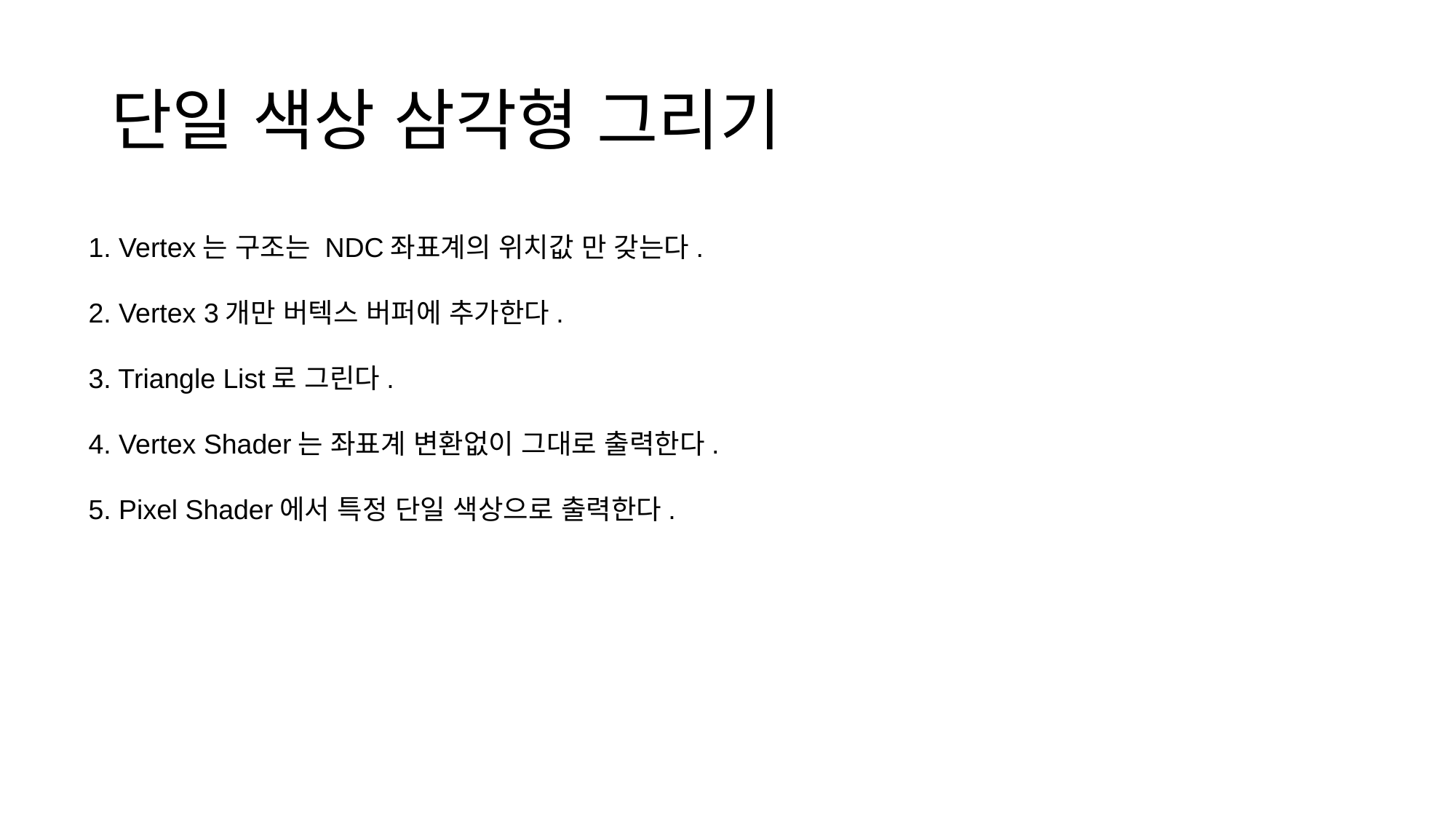

# 단일 색상 삼각형 그리기
1. Vertex는 구조는 NDC좌표계의 위치값 만 갖는다.

2. Vertex 3개만 버텍스 버퍼에 추가한다.

3. Triangle List로 그린다.

4. Vertex Shader는 좌표계 변환없이 그대로 출력한다.

5. Pixel Shader에서 특정 단일 색상으로 출력한다.